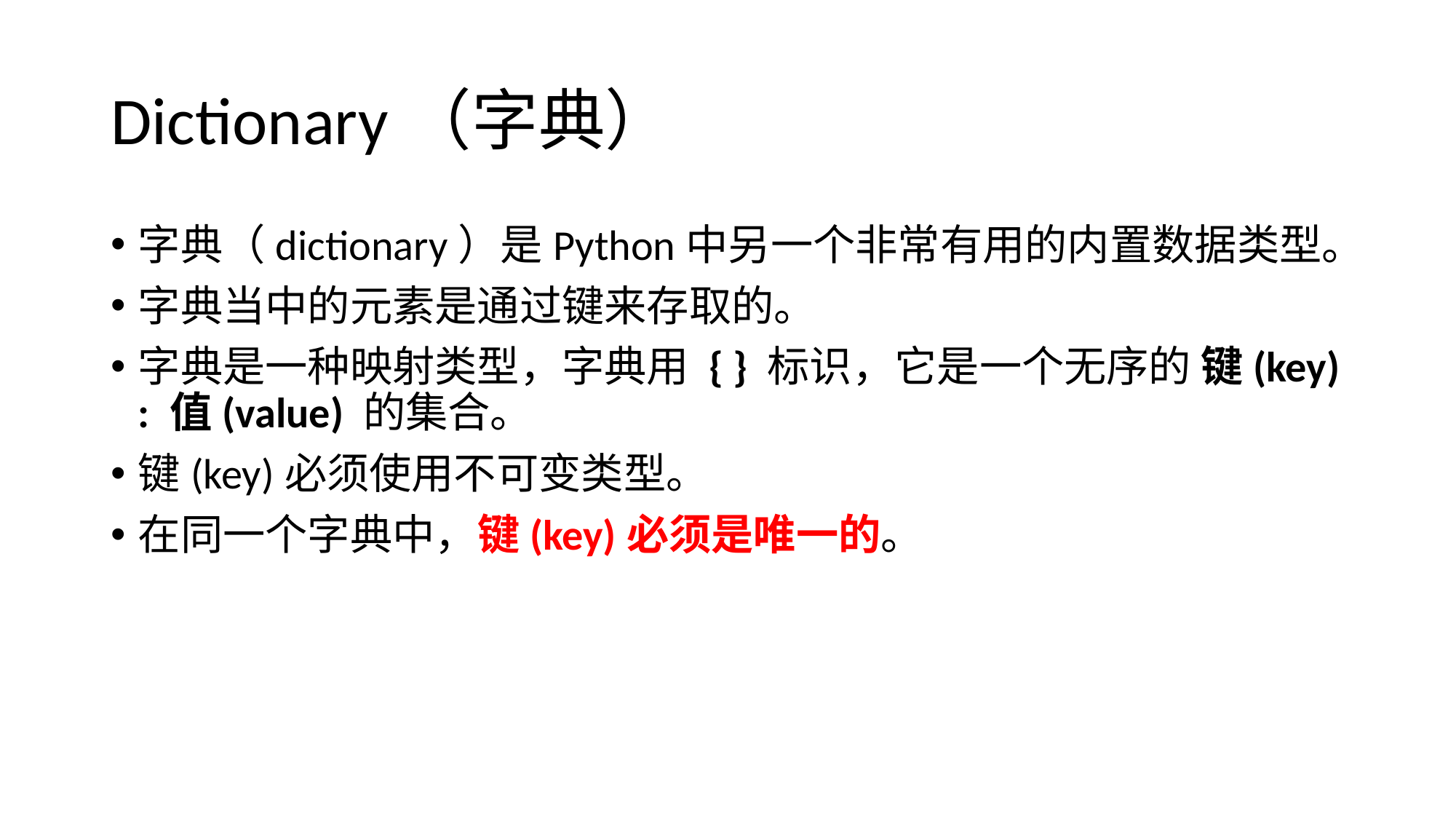

# Dictionary（字典）
字典（dictionary）是Python中另一个非常有用的内置数据类型。
字典当中的元素是通过键来存取的。
字典是一种映射类型，字典用 { } 标识，它是一个无序的 键(key) : 值(value) 的集合。
键(key)必须使用不可变类型。
在同一个字典中，键(key)必须是唯一的。